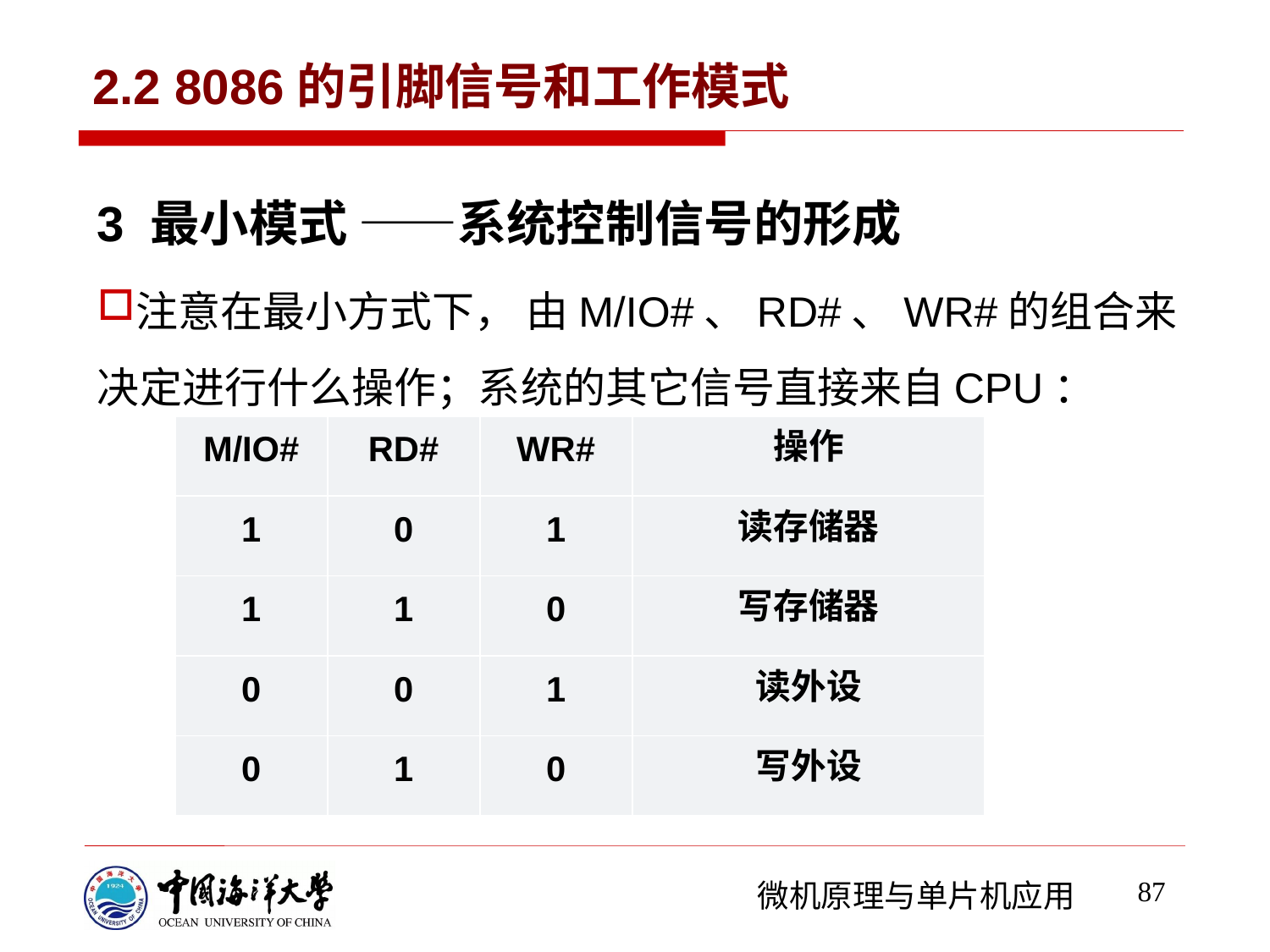

# 2.2 8086的引脚信号和工作模式
3 最小模式 ——系统控制信号的形成
注意在最小方式下， 由M/IO#、RD#、WR#的组合来决定进行什么操作；系统的其它信号直接来自CPU：

| M/IO# | RD# | WR# | 操作 |
| --- | --- | --- | --- |
| 1 | 0 | 1 | 读存储器 |
| 1 | 1 | 0 | 写存储器 |
| 0 | 0 | 1 | 读外设 |
| 0 | 1 | 0 | 写外设 |
87